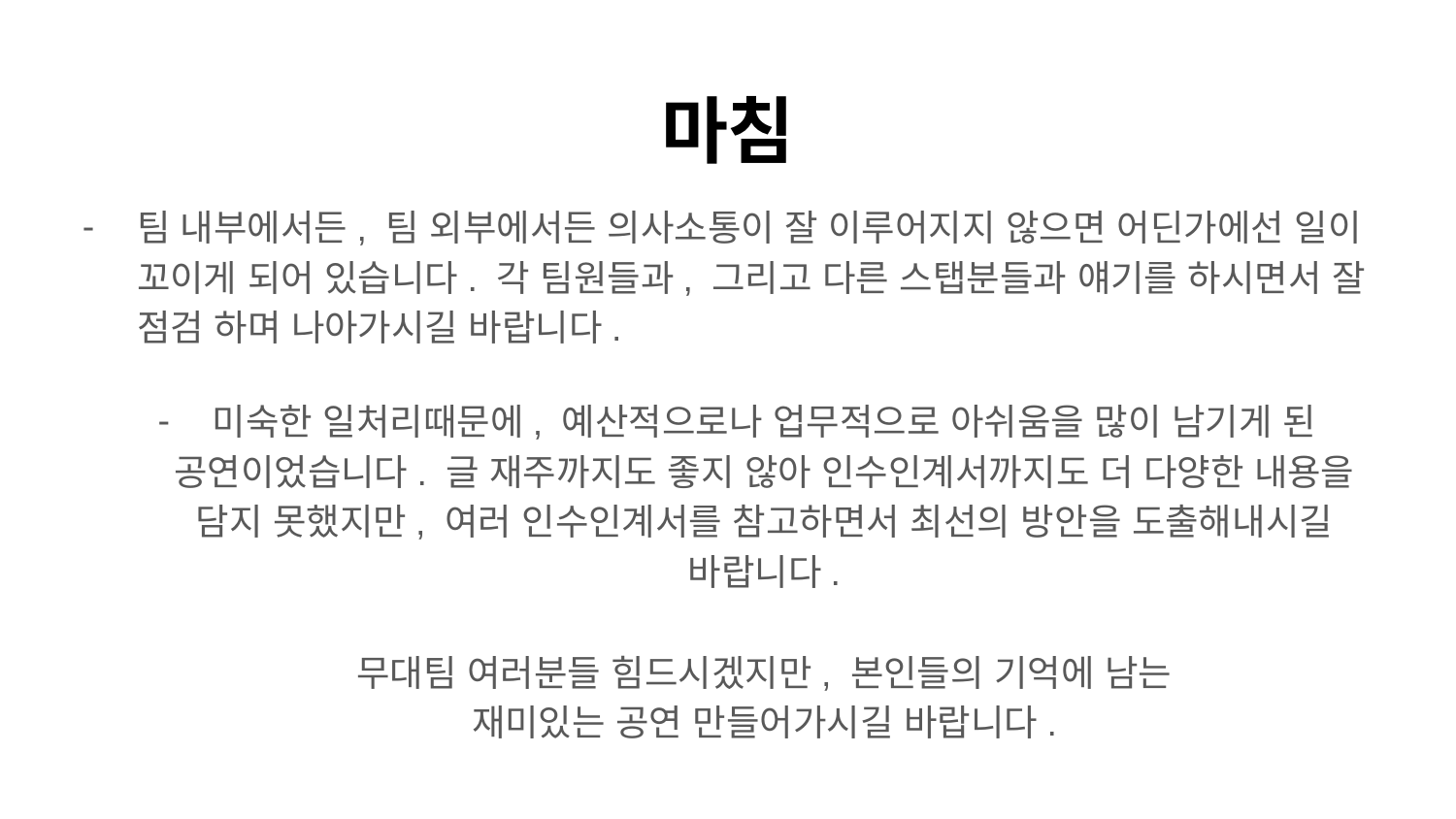

# 마침
팀 내부에서든, 팀 외부에서든 의사소통이 잘 이루어지지 않으면 어딘가에선 일이 꼬이게 되어 있습니다. 각 팀원들과, 그리고 다른 스탭분들과 얘기를 하시면서 잘 점검 하며 나아가시길 바랍니다.
미숙한 일처리때문에, 예산적으로나 업무적으로 아쉬움을 많이 남기게 된 공연이었습니다. 글 재주까지도 좋지 않아 인수인계서까지도 더 다양한 내용을 담지 못했지만, 여러 인수인계서를 참고하면서 최선의 방안을 도출해내시길 바랍니다.
무대팀 여러분들 힘드시겠지만, 본인들의 기억에 남는
재미있는 공연 만들어가시길 바랍니다.